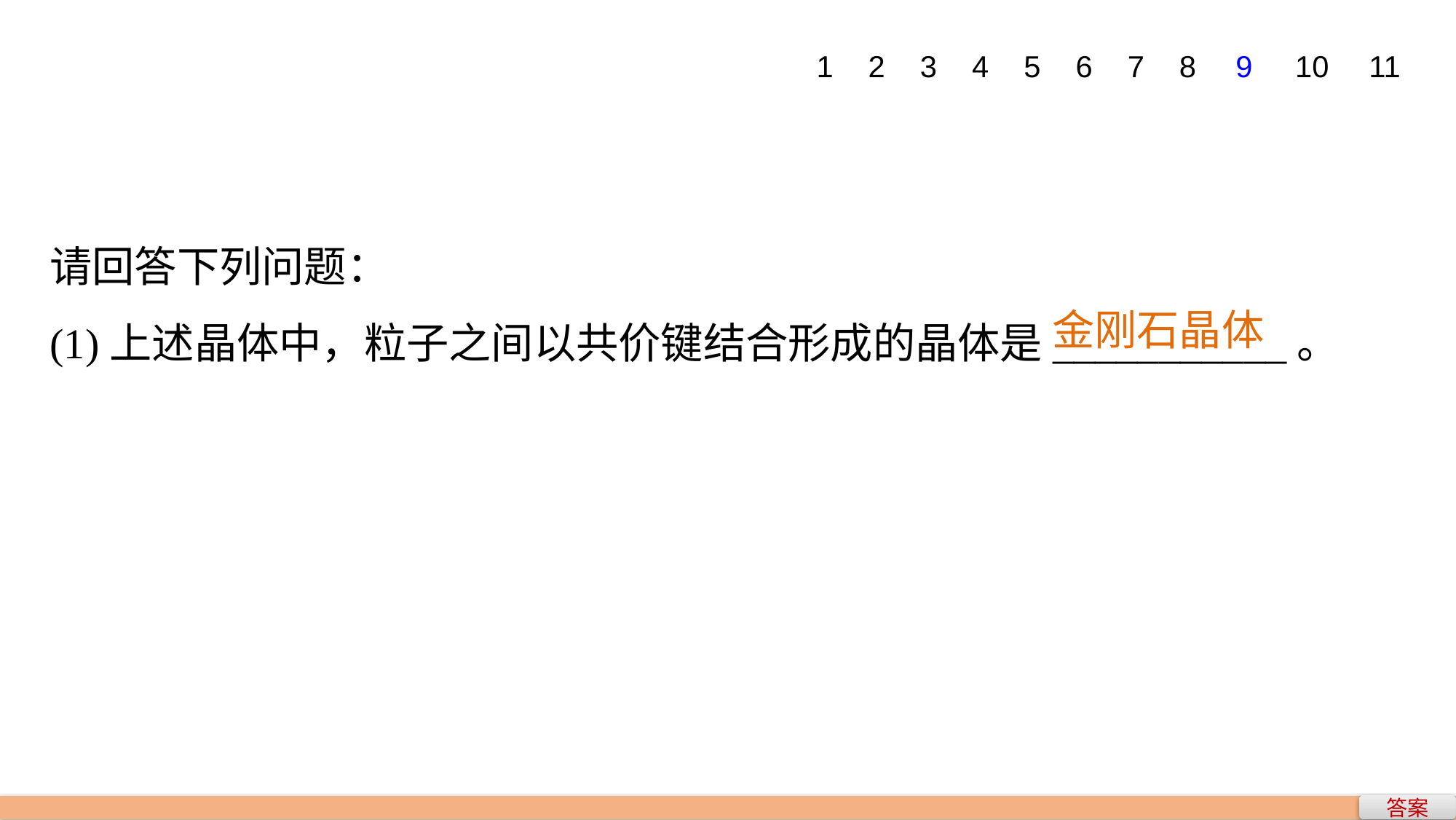

1
2
3
4
5
6
7
8
9
10
11
请回答下列问题：
(1)上述晶体中，粒子之间以共价键结合形成的晶体是___________。
金刚石晶体
答案